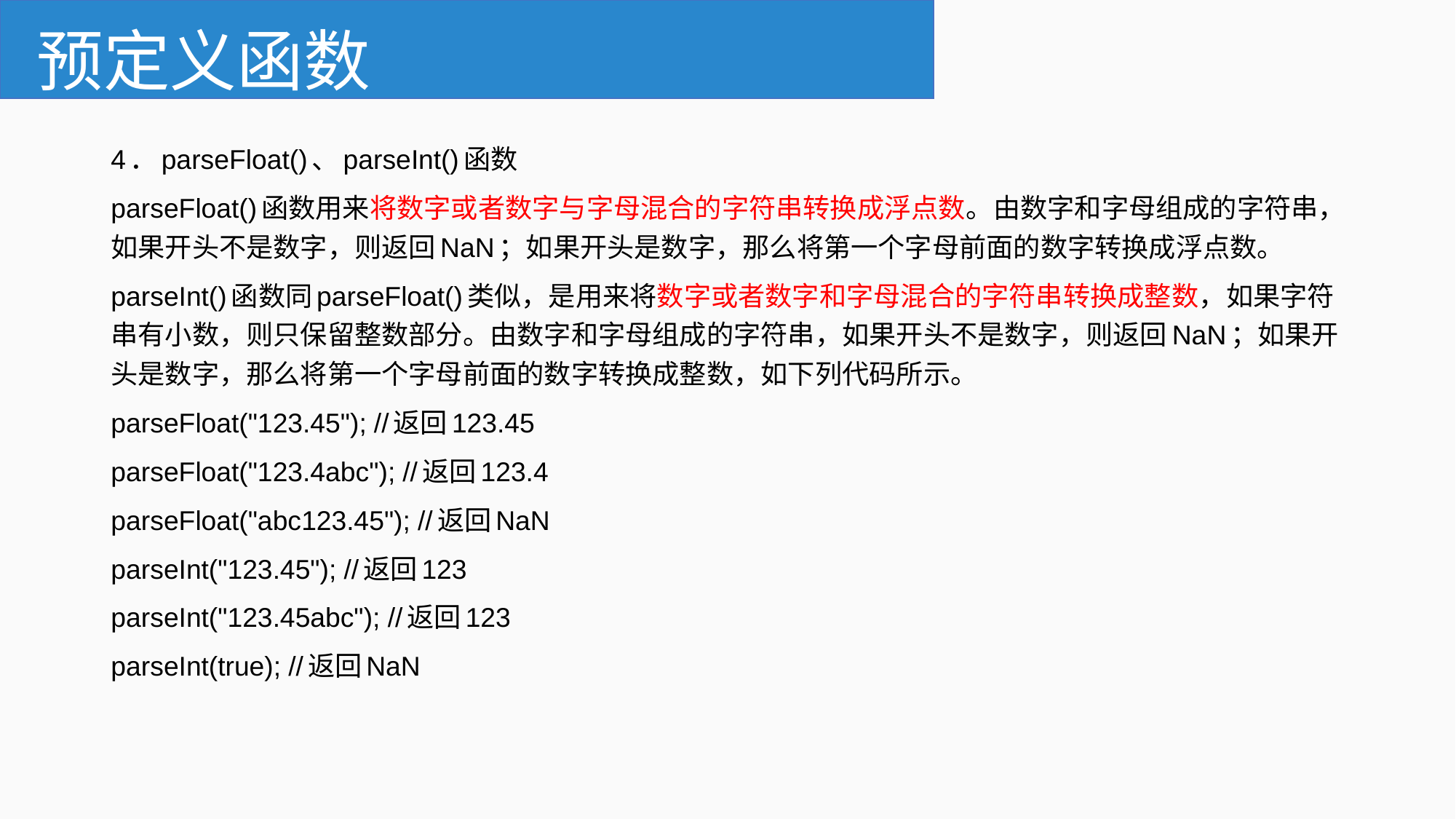

# 预定义函数
4．parseFloat()、parseInt()函数
parseFloat()函数用来将数字或者数字与字母混合的字符串转换成浮点数。由数字和字母组成的字符串，如果开头不是数字，则返回NaN；如果开头是数字，那么将第一个字母前面的数字转换成浮点数。
parseInt()函数同parseFloat()类似，是用来将数字或者数字和字母混合的字符串转换成整数，如果字符串有小数，则只保留整数部分。由数字和字母组成的字符串，如果开头不是数字，则返回NaN；如果开头是数字，那么将第一个字母前面的数字转换成整数，如下列代码所示。
parseFloat("123.45"); //返回123.45
parseFloat("123.4abc"); //返回123.4
parseFloat("abc123.45"); //返回NaN
parseInt("123.45"); //返回123
parseInt("123.45abc"); //返回123
parseInt(true); //返回NaN